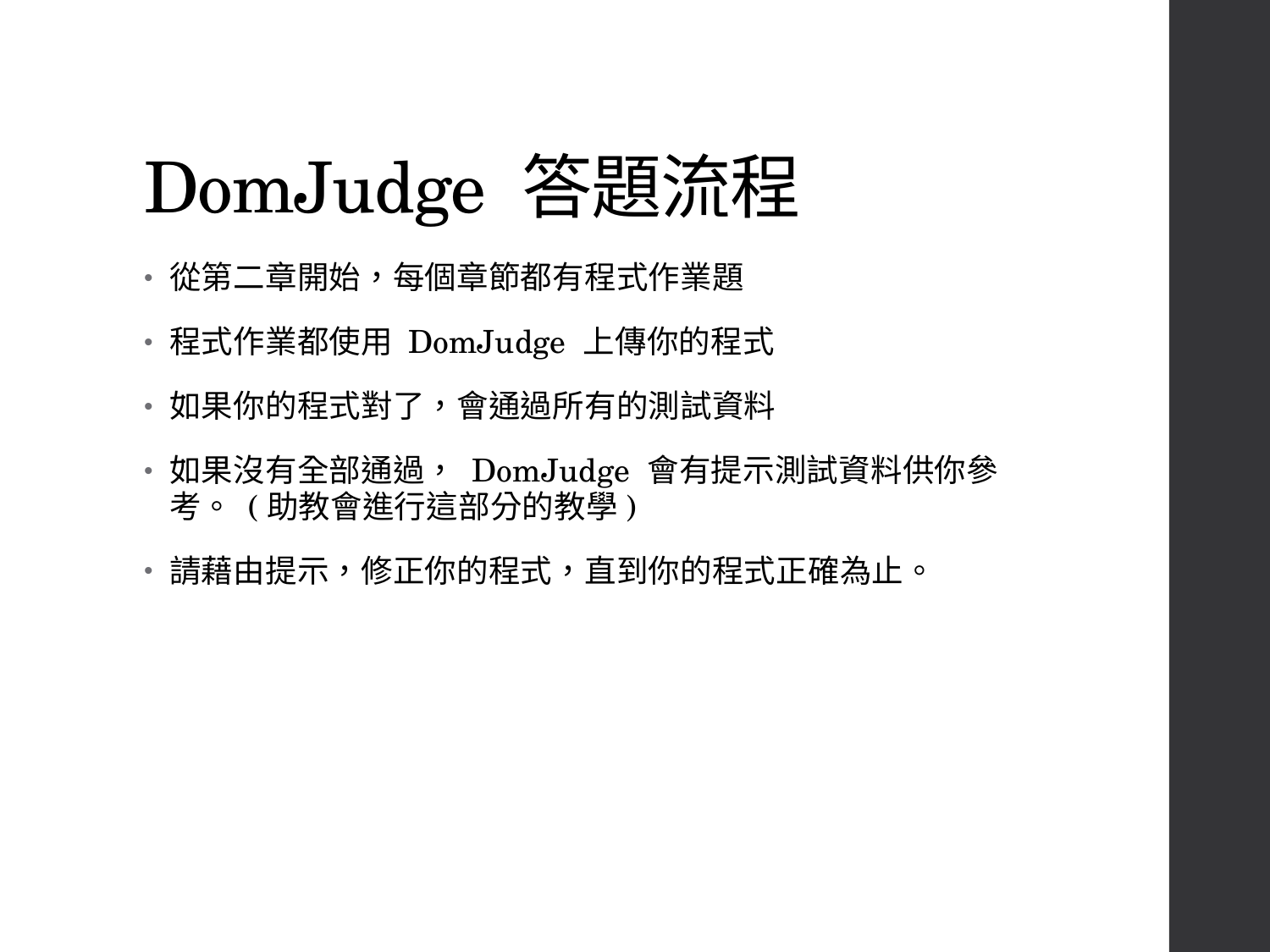

# DomJudge 答題流程
從第二章開始，每個章節都有程式作業題
程式作業都使用 DomJudge 上傳你的程式
如果你的程式對了，會通過所有的測試資料
如果沒有全部通過， DomJudge 會有提示測試資料供你參考。 (助教會進行這部分的教學)
請藉由提示，修正你的程式，直到你的程式正確為止。